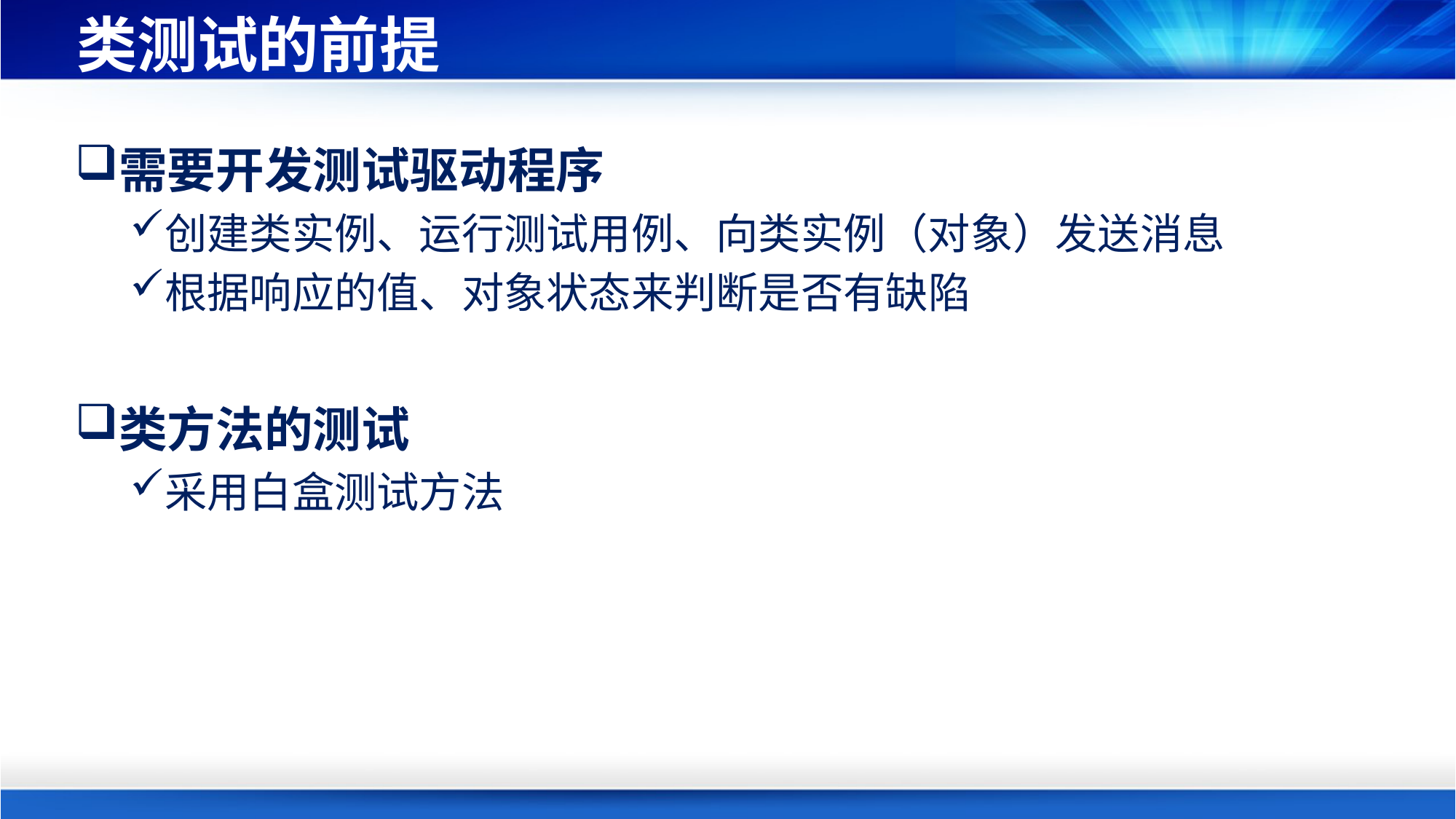

# 类测试的前提
需要开发测试驱动程序
创建类实例、运行测试用例、向类实例（对象）发送消息
根据响应的值、对象状态来判断是否有缺陷

类方法的测试
采用白盒测试方法